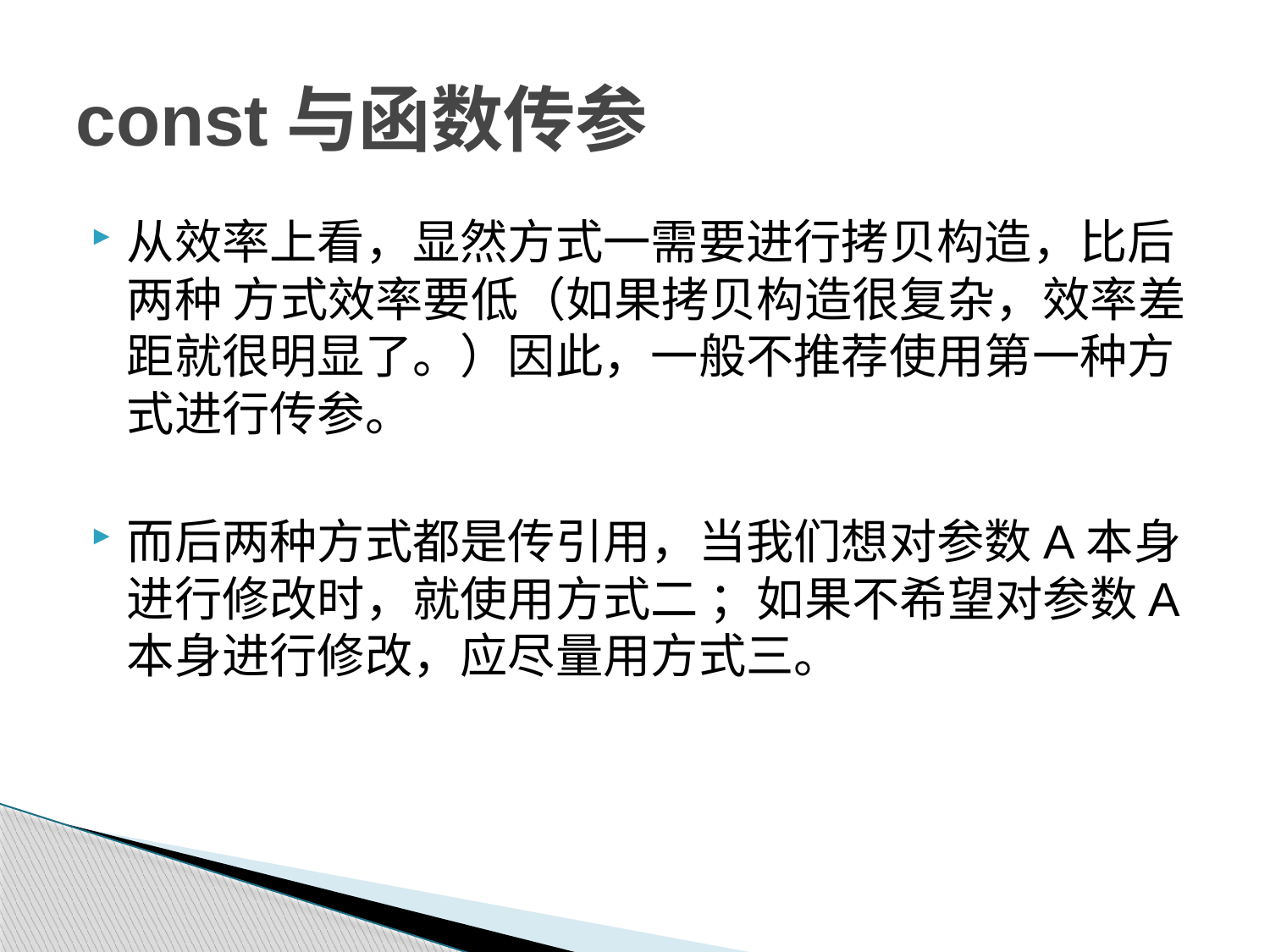

# const与函数传参
从效率上看，显然方式一需要进行拷贝构造，比后两种 方式效率要低（如果拷贝构造很复杂，效率差距就很明显了。）因此，一般不推荐使用第一种方式进行传参。

而后两种方式都是传引用，当我们想对参数A本身进行修改时，就使用方式二 ；如果不希望对参数A本身进行修改，应尽量用方式三。